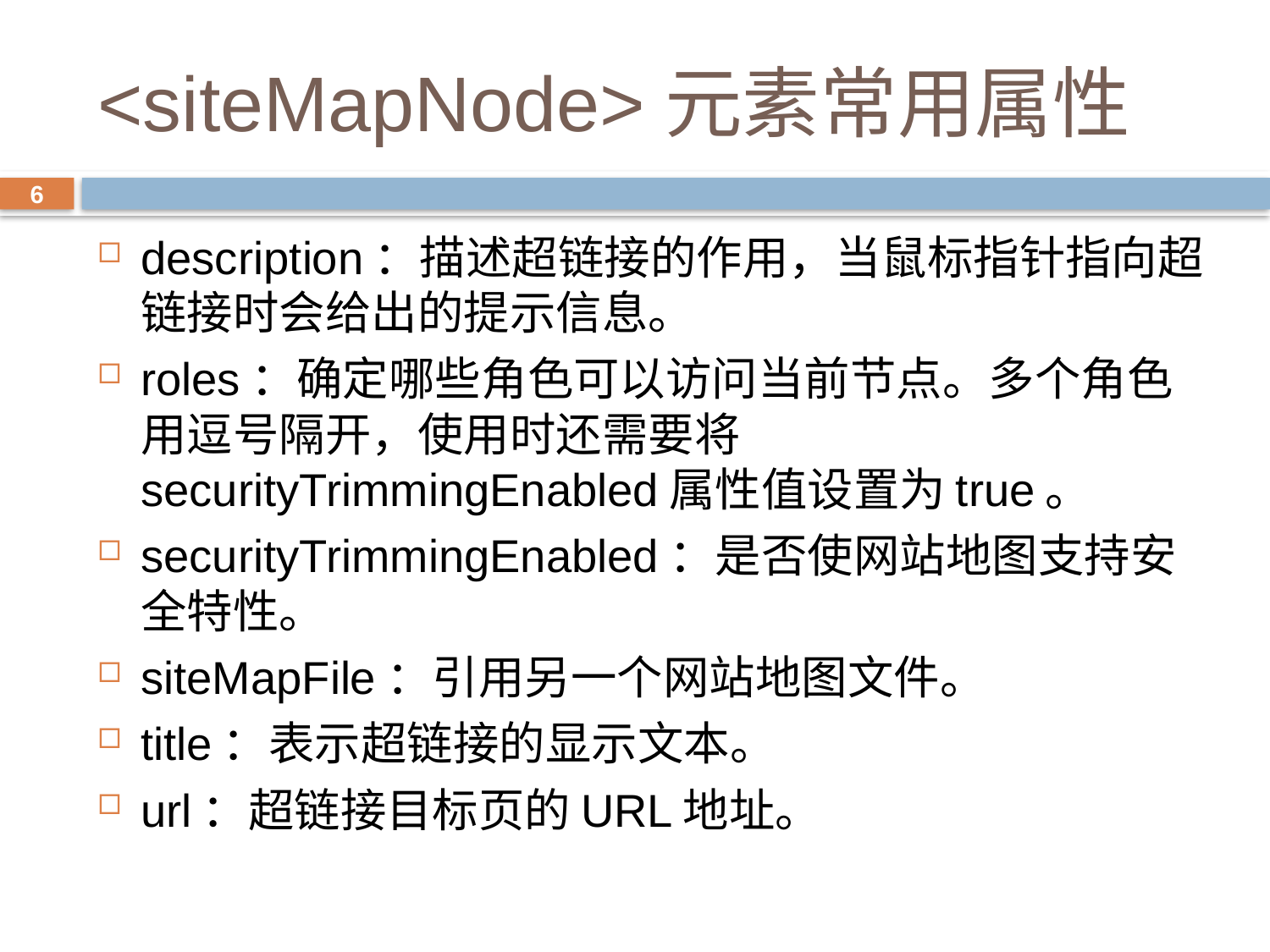

# <siteMapNode>元素常用属性
6
description：描述超链接的作用，当鼠标指针指向超链接时会给出的提示信息。
roles：确定哪些角色可以访问当前节点。多个角色用逗号隔开，使用时还需要将securityTrimmingEnabled属性值设置为true。
securityTrimmingEnabled：是否使网站地图支持安全特性。
siteMapFile：引用另一个网站地图文件。
title：表示超链接的显示文本。
url：超链接目标页的URL地址。